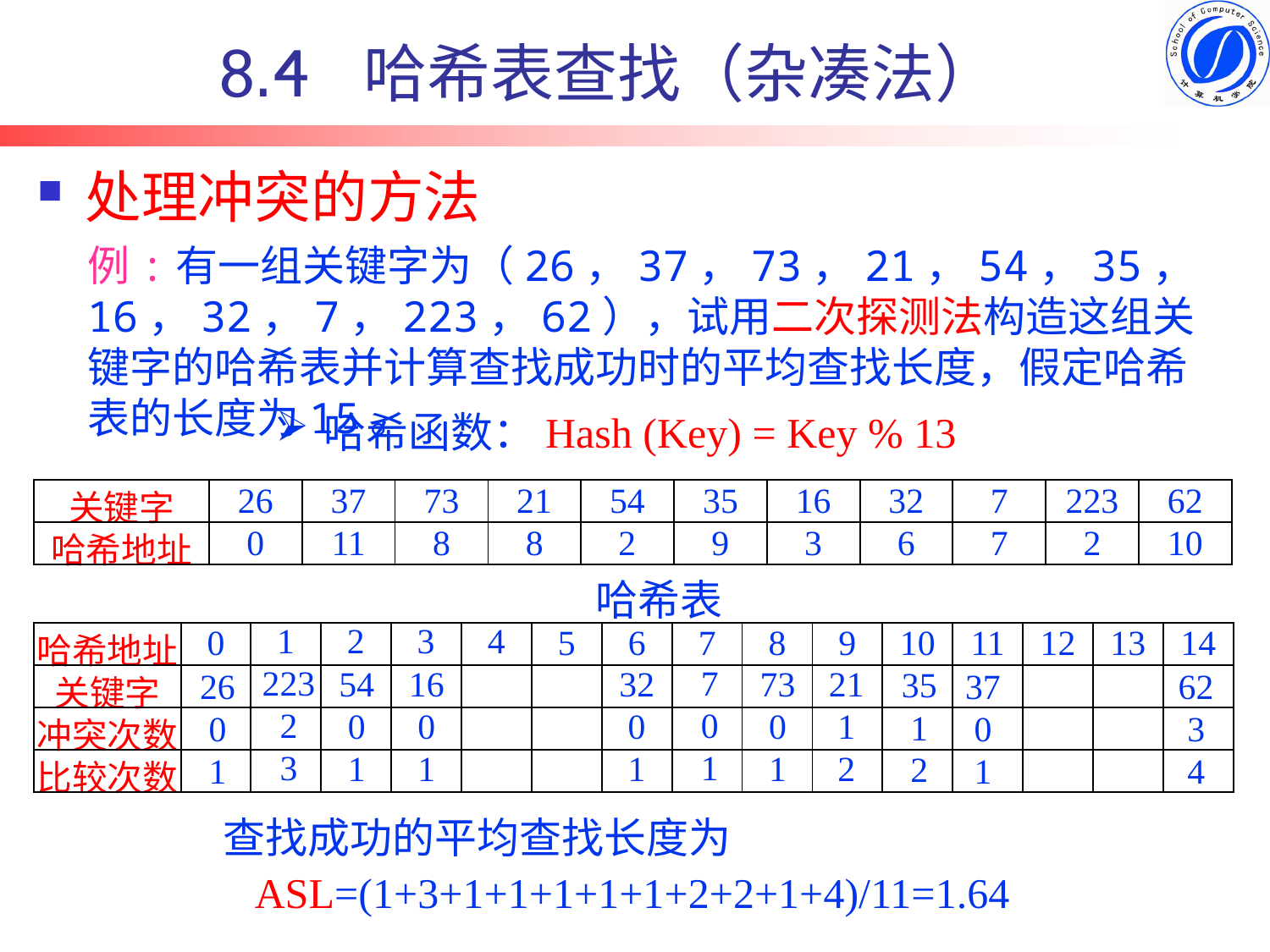

# 8.4  哈希表查找（杂凑法）
处理冲突的方法
例:有一组关键字为（26，37，73，21，54，35，16，32，7，223，62），试用二次探测法构造这组关键字的哈希表并计算查找成功时的平均查找长度，假定哈希表的长度为15。
哈希函数：Hash (Key) = Key % 13
| 关键字 | 26 | 37 | 73 | 21 | 54 | 35 | 16 | 32 | 7 | 223 | 62 |
| --- | --- | --- | --- | --- | --- | --- | --- | --- | --- | --- | --- |
| 哈希地址 | 0 | 11 | 8 | 8 | 2 | 9 | 3 | 6 | 7 | 2 | 10 |
哈希表
| 哈希地址 | 0 | 1 | 2 | 3 | 4 | 5 | 6 | 7 | 8 | 9 | 10 | 11 | 12 | 13 | 14 |
| --- | --- | --- | --- | --- | --- | --- | --- | --- | --- | --- | --- | --- | --- | --- | --- |
| 关键字 |  |  |  |  |  |  |  |  |  |  |  |  |  |  |  |
| 冲突次数 |  |  |  |  |  |  |  |  |  |  |  |  |  |  |  |
| 比较次数 |  |  |  |  |  |  |  |  |  |  |  |  |  |  |  |
| 223 |
| --- |
| 2 |
| 3 |
| 7 |
| --- |
| 0 |
| 1 |
| 54 |
| --- |
| 0 |
| 1 |
| 16 |
| --- |
| 0 |
| 1 |
| 32 |
| --- |
| 0 |
| 1 |
| 73 |
| --- |
| 0 |
| 1 |
| 21 |
| --- |
| 1 |
| 2 |
| 35 |
| --- |
| 1 |
| 2 |
| 26 |
| --- |
| 0 |
| 1 |
| 37 |
| --- |
| 0 |
| 1 |
| 62 |
| --- |
| 3 |
| 4 |
查找成功的平均查找长度为
   ASL=(1+3+1+1+1+1+1+2+2+1+4)/11=1.64